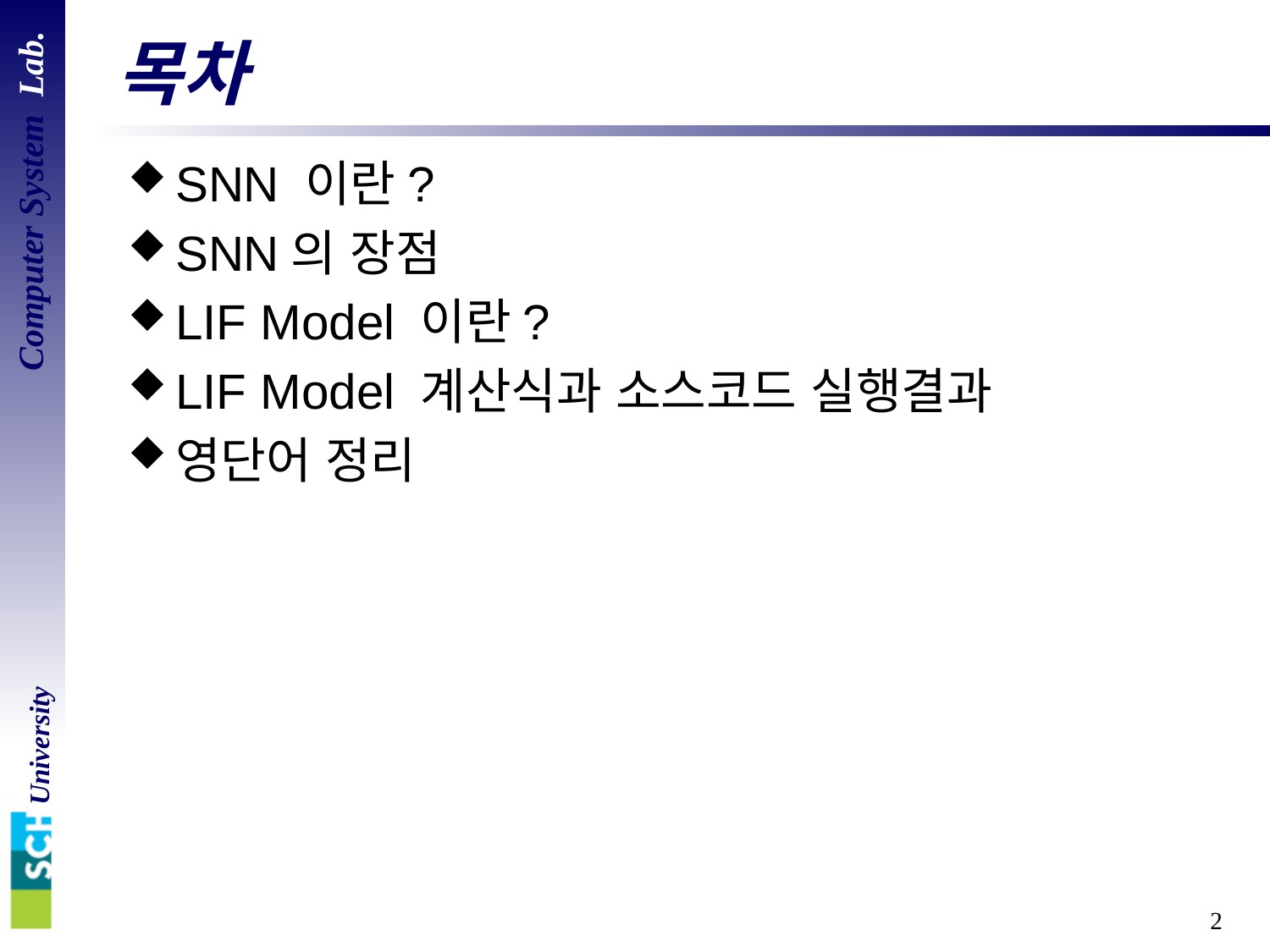

# 목차
SNN 이란?
SNN의 장점
LIF Model 이란?
LIF Model 계산식과 소스코드 실행결과
영단어 정리